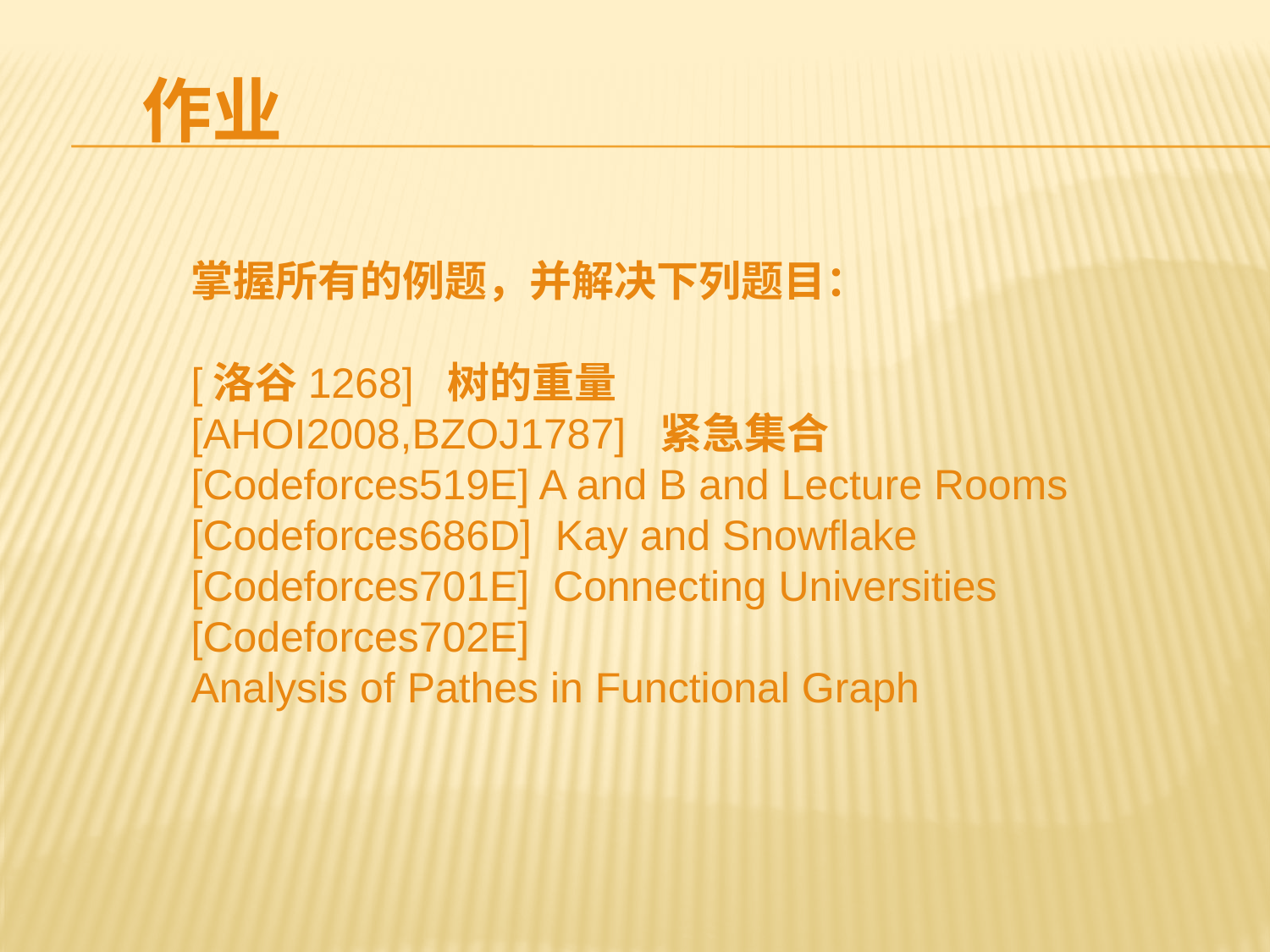

作业
掌握所有的例题，并解决下列题目：

[洛谷1268]  树的重量
[AHOI2008,BZOJ1787]  紧急集合
[Codeforces519E] A and B and Lecture Rooms
[Codeforces686D]  Kay and Snowflake
[Codeforces701E]  Connecting Universities
[Codeforces702E]
Analysis of Pathes in Functional Graph